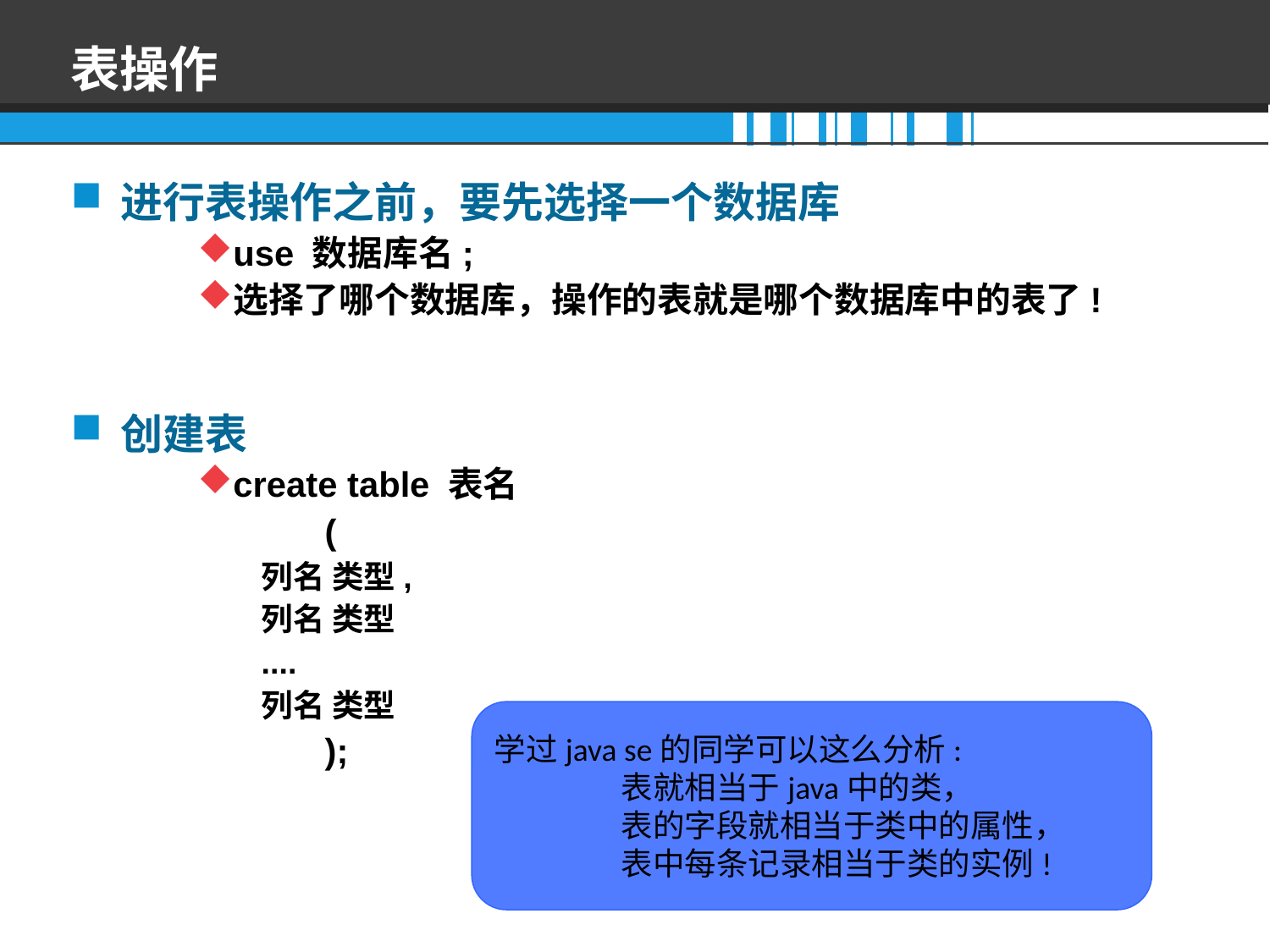

# 表操作
进行表操作之前，要先选择一个数据库
use 数据库名;
选择了哪个数据库，操作的表就是哪个数据库中的表了!

创建表
create table 表名
	(
列名 类型,
列名 类型
....
列名 类型
	);

学过java se的同学可以这么分析:
	表就相当于java中的类，
	表的字段就相当于类中的属性，
	表中每条记录相当于类的实例!